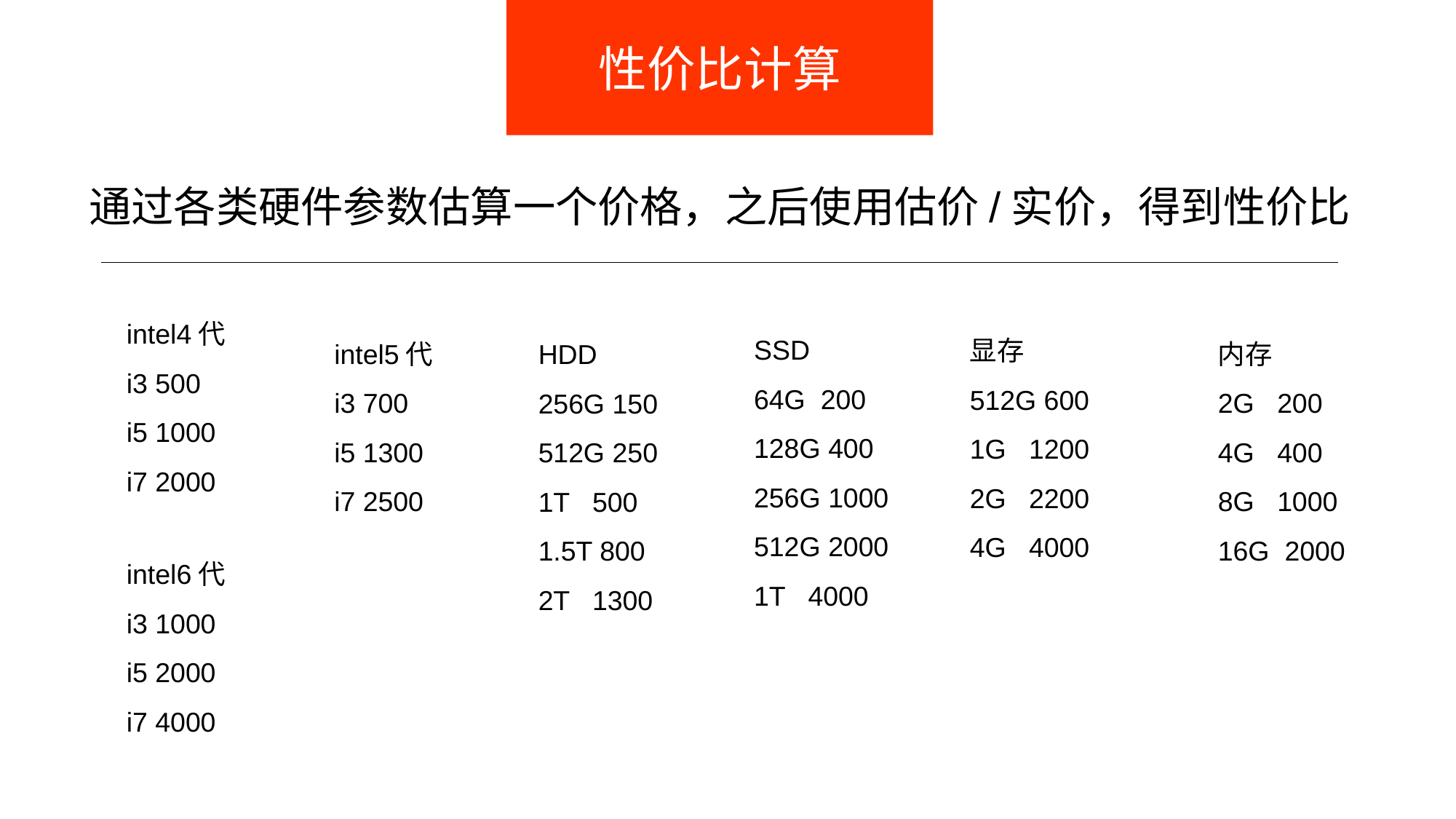

性价比计算
通过各类硬件参数估算一个价格，之后使用估价/实价，得到性价比

intel4代
i3 500
i5 1000
i7 2000

SSD
64G  200
128G 400
256G 1000
512G 2000
1T   4000
显存
512G 600
1G   1200
2G   2200
4G   4000
intel5代
i3 700
i5 1300
i7 2500
内存
2G   200
4G   400
8G   1000
16G  2000
HDD
256G 150
512G 250
1T   500
1.5T 800
2T   1300
intel6代
i3 1000
i5 2000
i7 4000